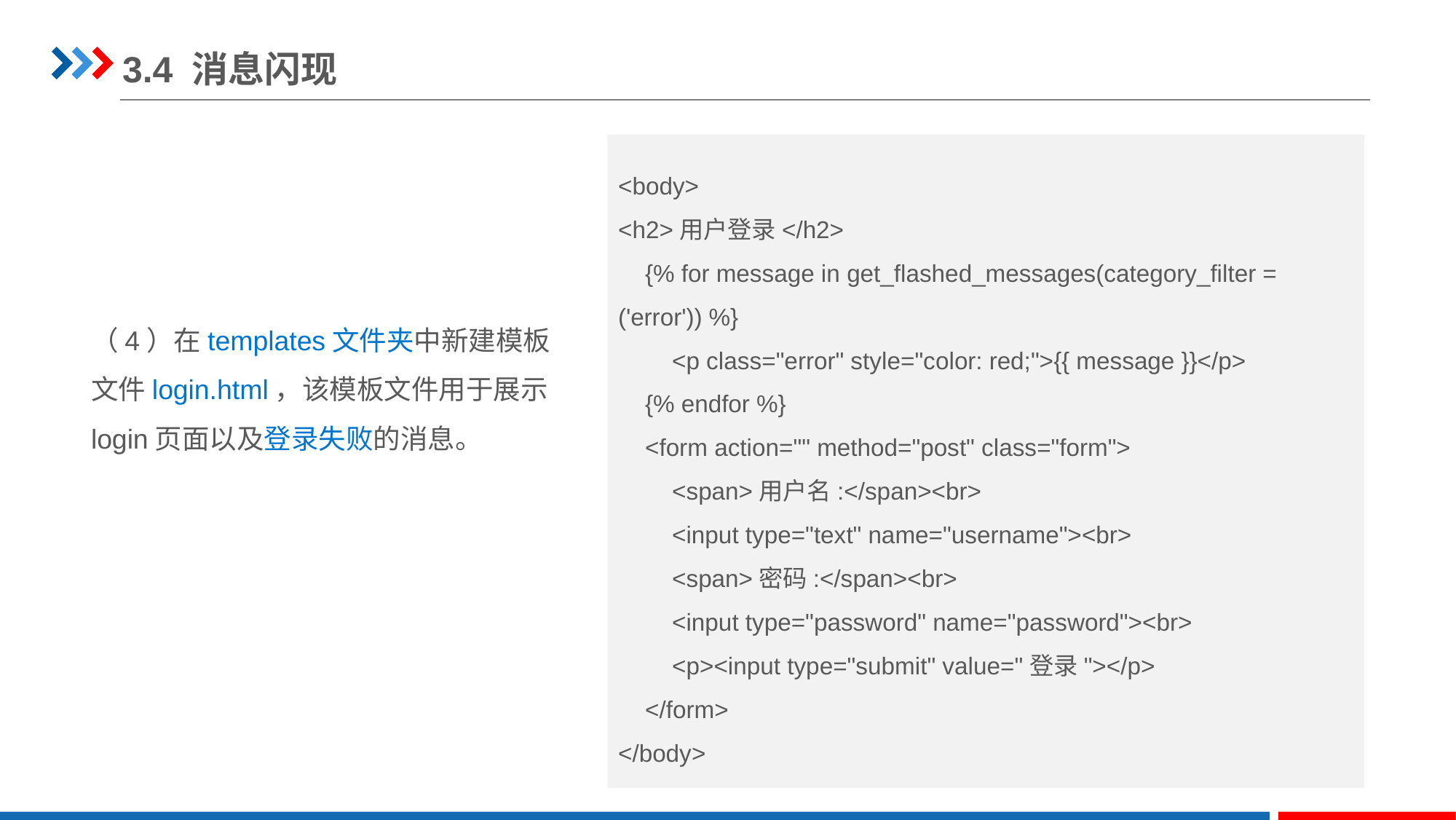

3.4 消息闪现
<body>
<h2>用户登录</h2>
    {% for message in get_flashed_messages(category_filter = ('error')) %}
        <p class="error" style="color: red;">{{ message }}</p>
    {% endfor %}
    <form action="" method="post" class="form">
        <span>用户名:</span><br>
        <input type="text" name="username"><br>
        <span>密码:</span><br>
        <input type="password" name="password"><br>
        <p><input type="submit" value="登录"></p>
    </form>
</body>
（4）在templates文件夹中新建模板文件login.html，该模板文件用于展示login页面以及登录失败的消息。